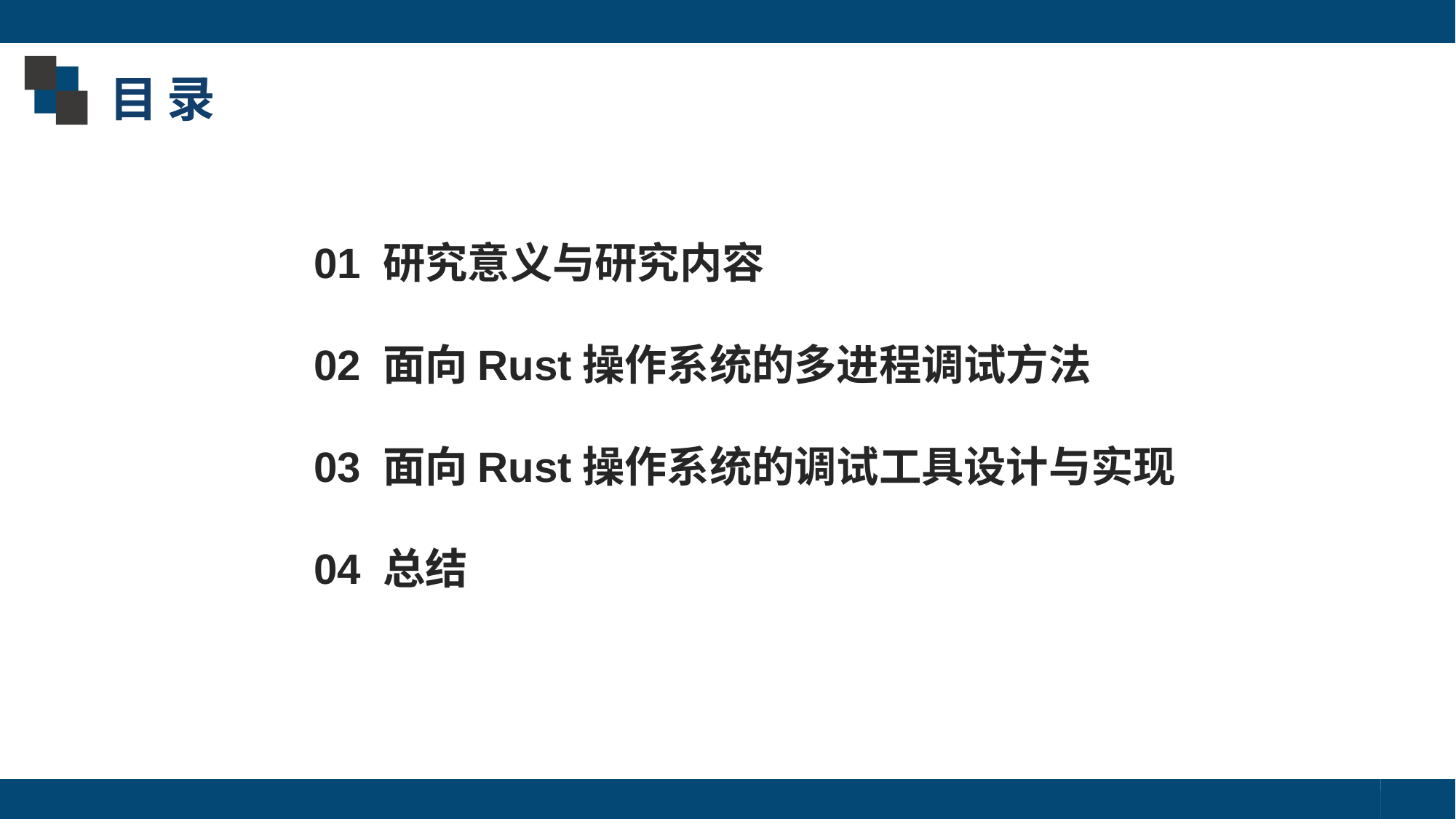

目录
01 研究意义与研究内容
02 面向Rust操作系统的多进程调试方法
03 面向Rust操作系统的调试工具设计与实现
04 总结

2
LOGO